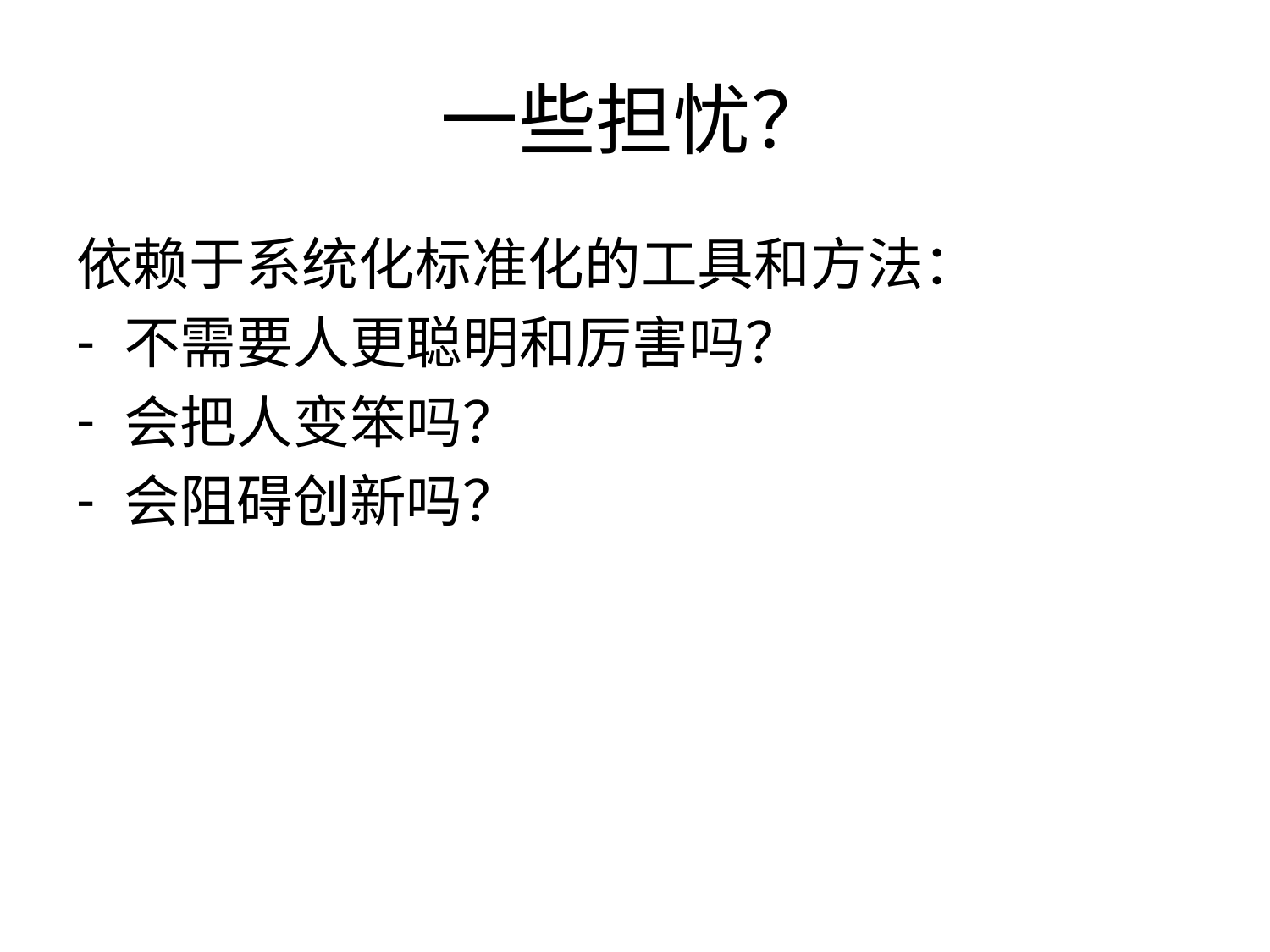

# 一些担忧？
依赖于系统化标准化的工具和方法：
不需要人更聪明和厉害吗？
会把人变笨吗？
会阻碍创新吗？